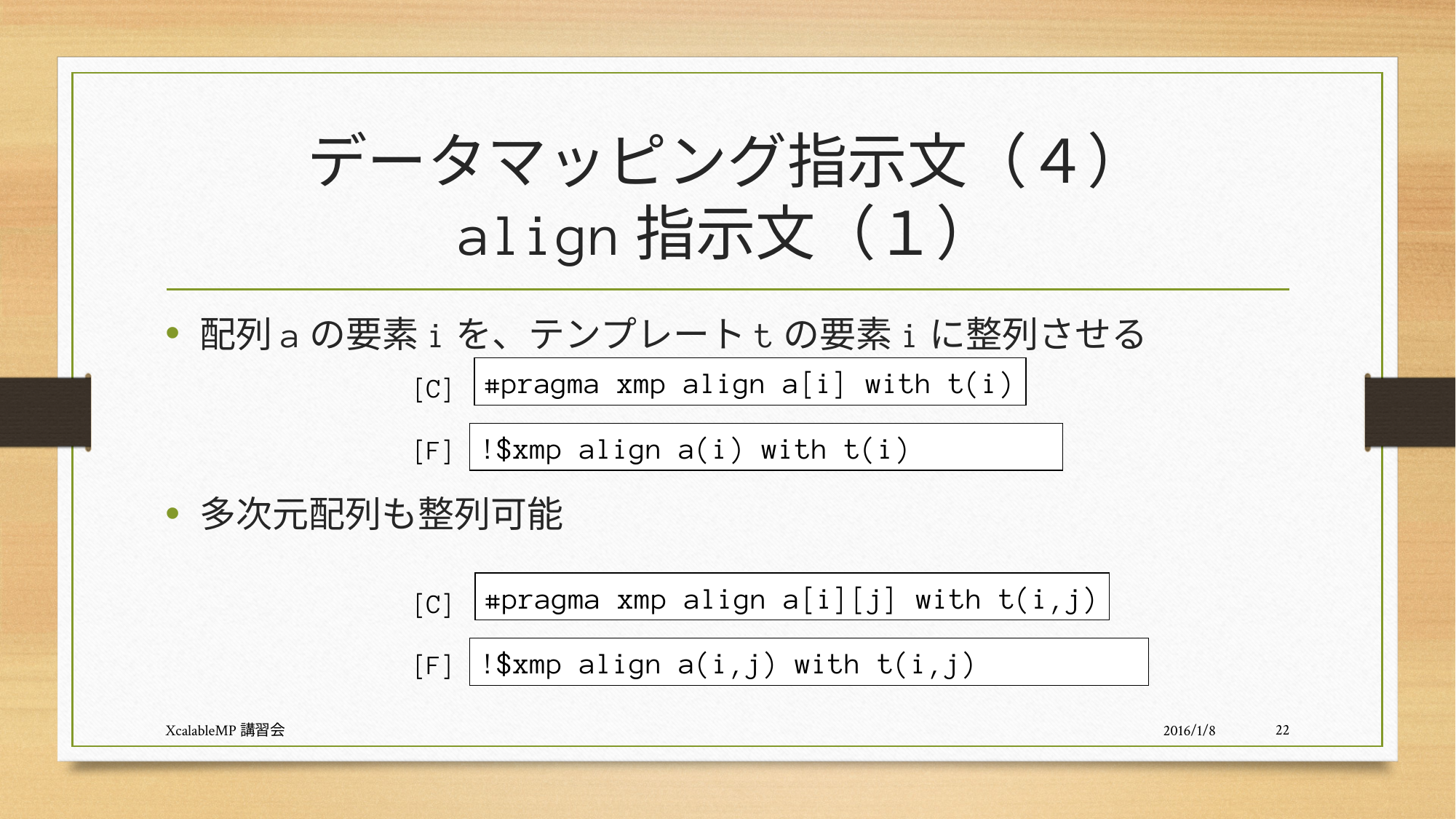

# データマッピング指示文（４） align指示文（１）
配列aの要素iを、テンプレートtの要素iに整列させる

多次元配列も整列可能
#pragma xmp align a[i] with t(i)
[C]
!$xmp align a(i) with t(i)
[F]
#pragma xmp align a[i][j] with t(i,j)
[C]
!$xmp align a(i,j) with t(i,j)
[F]
XcalableMP講習会
2016/1/8
22